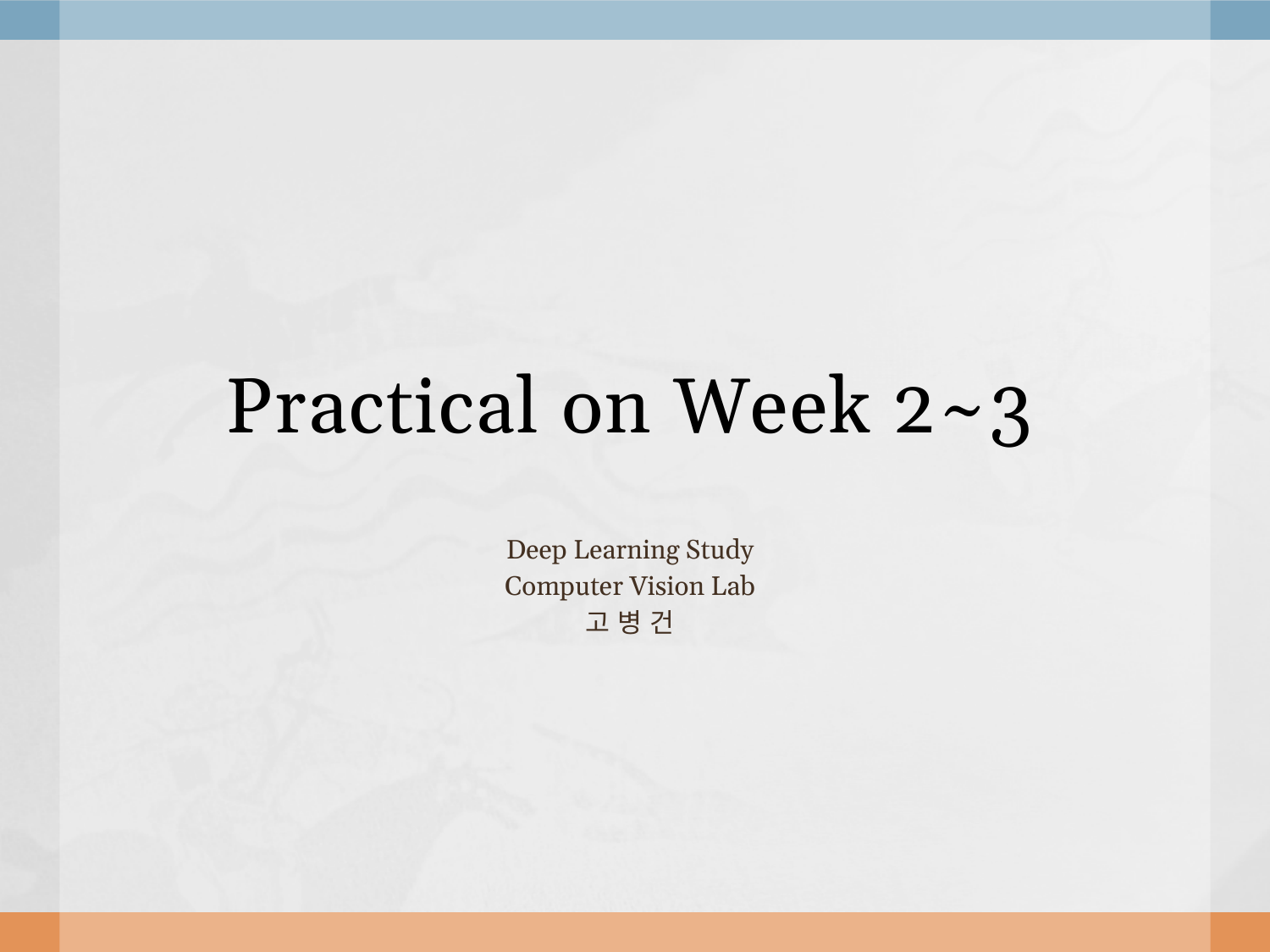

# Practical on Week 2~3
Deep Learning Study
Computer Vision Lab
고 병 건